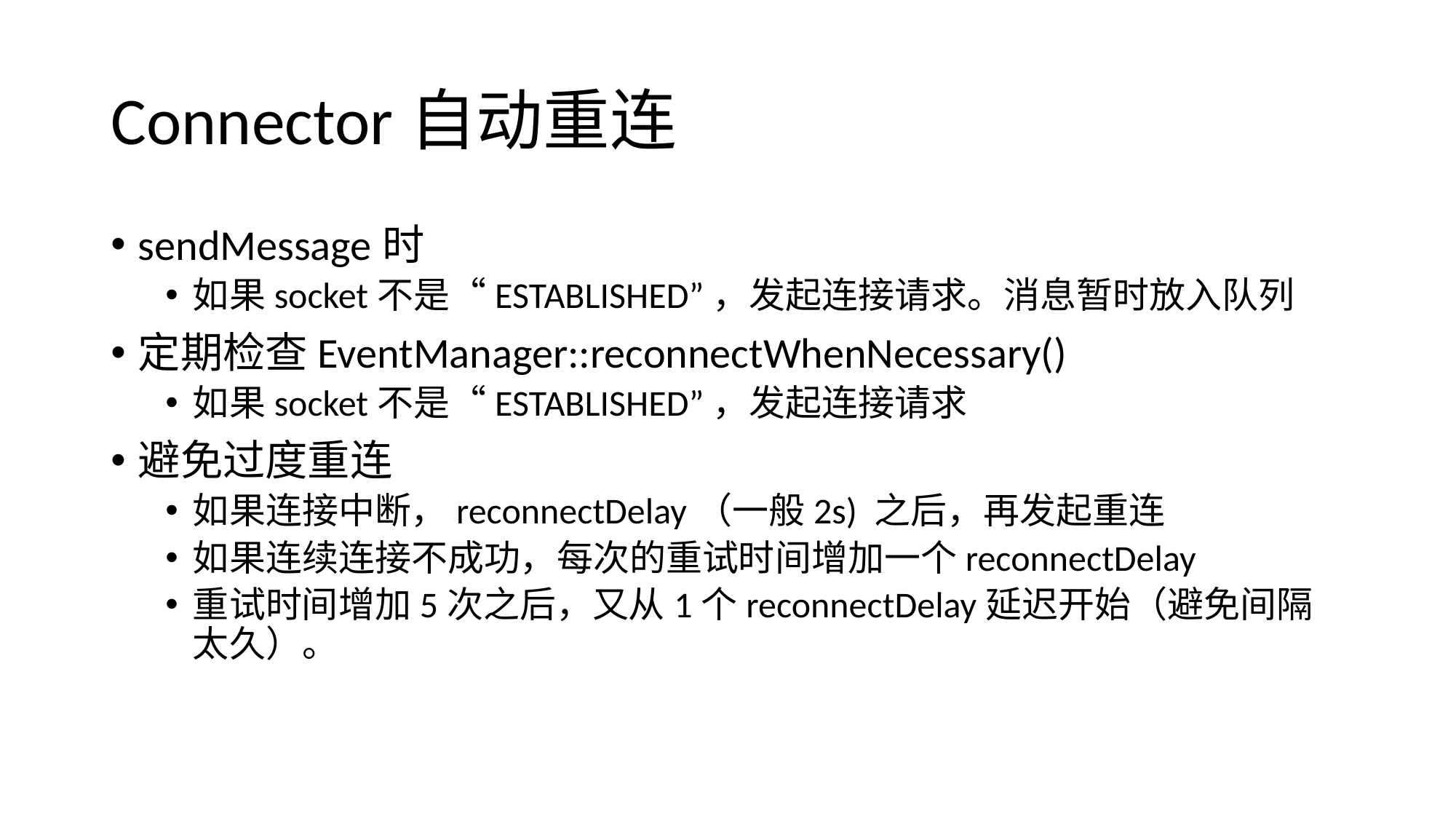

# Connector自动重连
sendMessage时
如果socket不是“ESTABLISHED”，发起连接请求。消息暂时放入队列
定期检查EventManager::reconnectWhenNecessary()
如果socket不是“ESTABLISHED”，发起连接请求
避免过度重连
如果连接中断，reconnectDelay（一般2s) 之后，再发起重连
如果连续连接不成功，每次的重试时间增加一个reconnectDelay
重试时间增加5次之后，又从1个reconnectDelay延迟开始（避免间隔太久）。